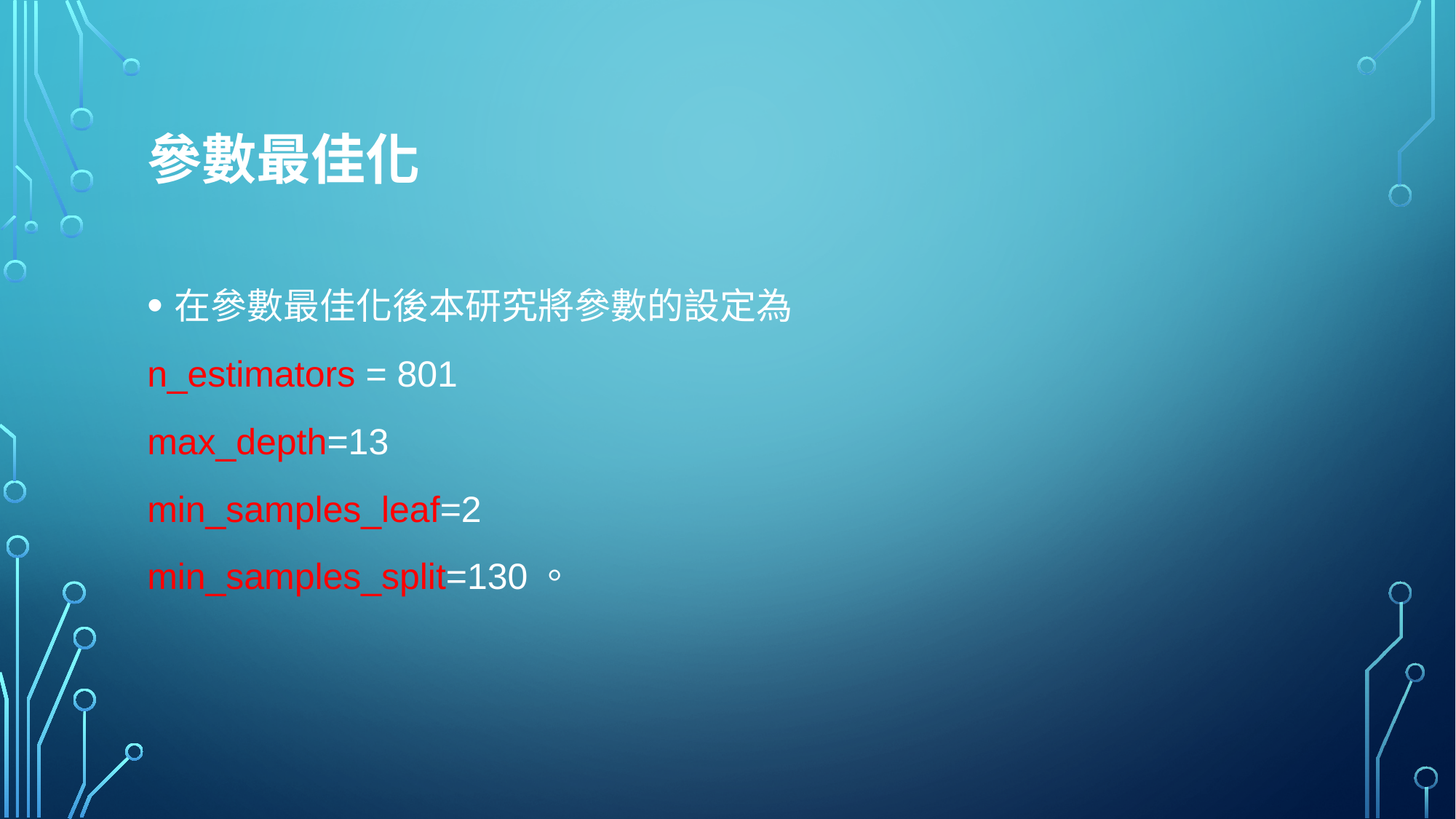

# 參數最佳化
在參數最佳化後本研究將參數的設定為
n_estimators = 801
max_depth=13
min_samples_leaf=2
min_samples_split=130。